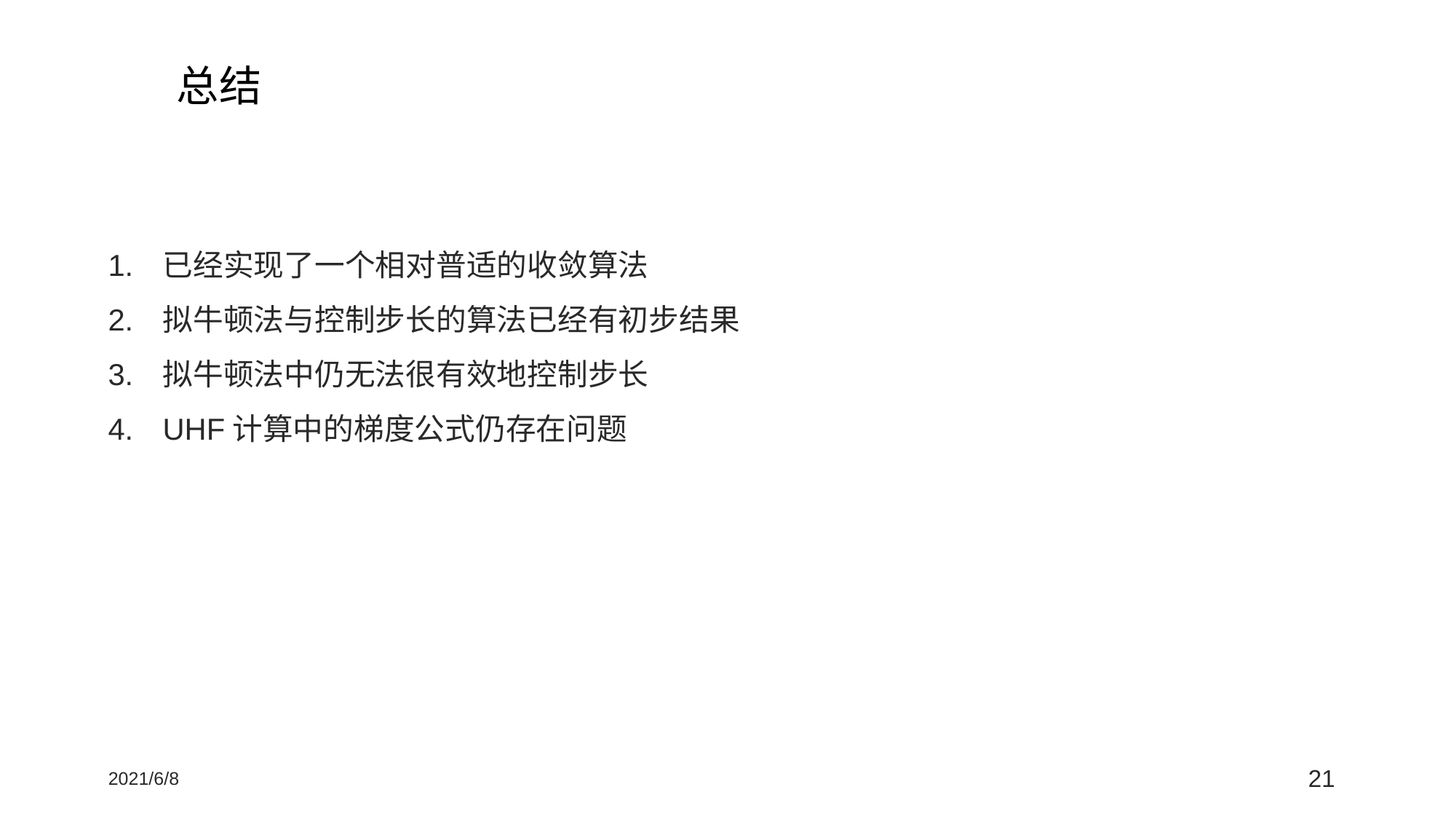

总结
已经实现了一个相对普适的收敛算法
拟牛顿法与控制步长的算法已经有初步结果
拟牛顿法中仍无法很有效地控制步长
UHF计算中的梯度公式仍存在问题
2021/6/8
21